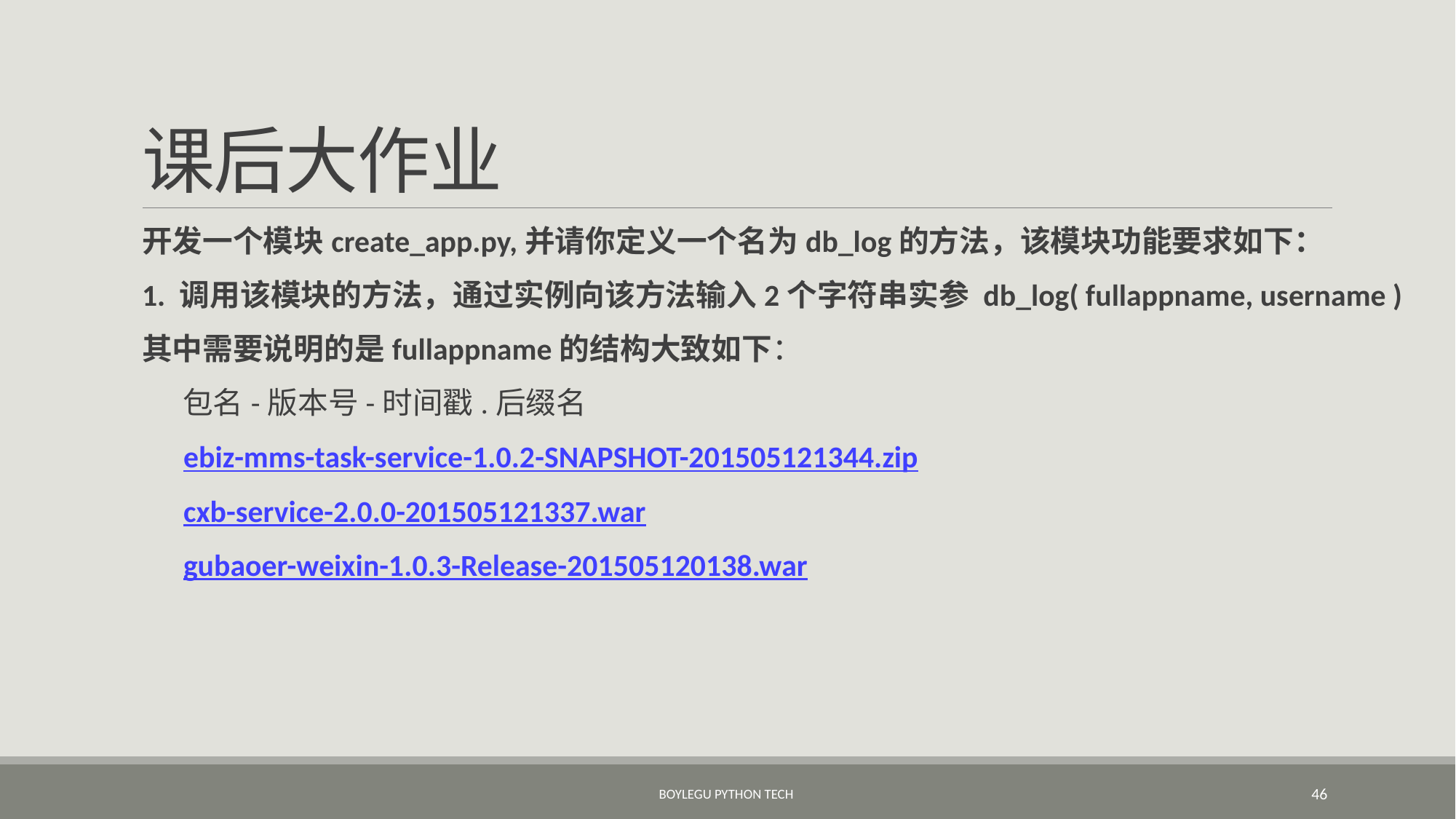

# 课后大作业
开发一个模块create_app.py,并请你定义一个名为db_log的方法，该模块功能要求如下：
1. 调用该模块的方法，通过实例向该方法输入2个字符串实参 db_log( fullappname, username )
其中需要说明的是fullappname的结构大致如下：
     包名-版本号-时间戳.后缀名
      ebiz-mms-task-service-1.0.2-SNAPSHOT-201505121344.zip
      cxb-service-2.0.0-201505121337.war
      gubaoer-weixin-1.0.3-Release-201505120138.war

BoyleGu Python Tech
46